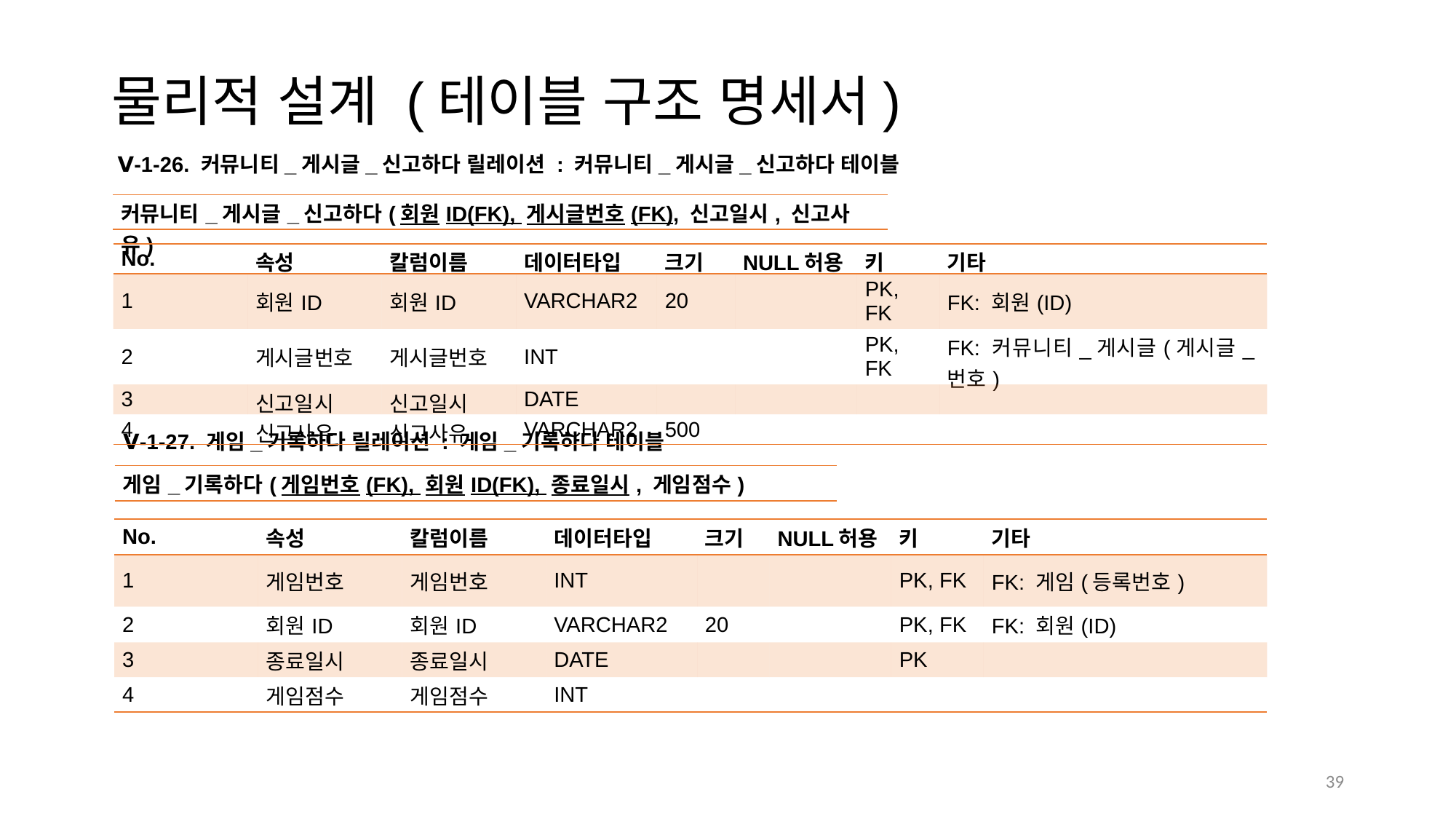

물리적 설계 (테이블 구조 명세서)
  Ⅴ-1-26. 커뮤니티_게시글_신고하다 릴레이션 : 커뮤니티_게시글_신고하다 테이블
| 커뮤니티\_게시글\_신고하다(회원ID(FK), 게시글번호(FK), 신고일시, 신고사유) |
| --- |
| No. | 속성 | 칼럼이름 | 데이터타입 | 크기 | NULL허용 | 키 | 기타 |
| --- | --- | --- | --- | --- | --- | --- | --- |
| 1 | 회원ID | 회원ID | VARCHAR2 | 20 |  | PK, FK | FK: 회원(ID) |
| 2 | 게시글번호 | 게시글번호 | INT |  |  | PK, FK | FK: 커뮤니티\_게시글(게시글\_번호) |
| 3 | 신고일시 | 신고일시 | DATE |  |  |  |  |
| 4 | 신고사유 | 신고사유 | VARCHAR2 | 500 |  |  |  |
  Ⅴ-1-27. 게임_기록하다 릴레이션 : 게임_기록하다 테이블
| 게임\_기록하다(게임번호(FK), 회원ID(FK), 종료일시, 게임점수) |
| --- |
| No. | 속성 | 칼럼이름 | 데이터타입 | 크기 | NULL허용 | 키 | 기타 |
| --- | --- | --- | --- | --- | --- | --- | --- |
| 1 | 게임번호 | 게임번호 | INT |  |  | PK, FK | FK: 게임(등록번호) |
| 2 | 회원ID | 회원ID | VARCHAR2 | 20 |  | PK, FK | FK: 회원(ID) |
| 3 | 종료일시 | 종료일시 | DATE |  |  | PK |  |
| 4 | 게임점수 | 게임점수 | INT |  |  |  |  |
39